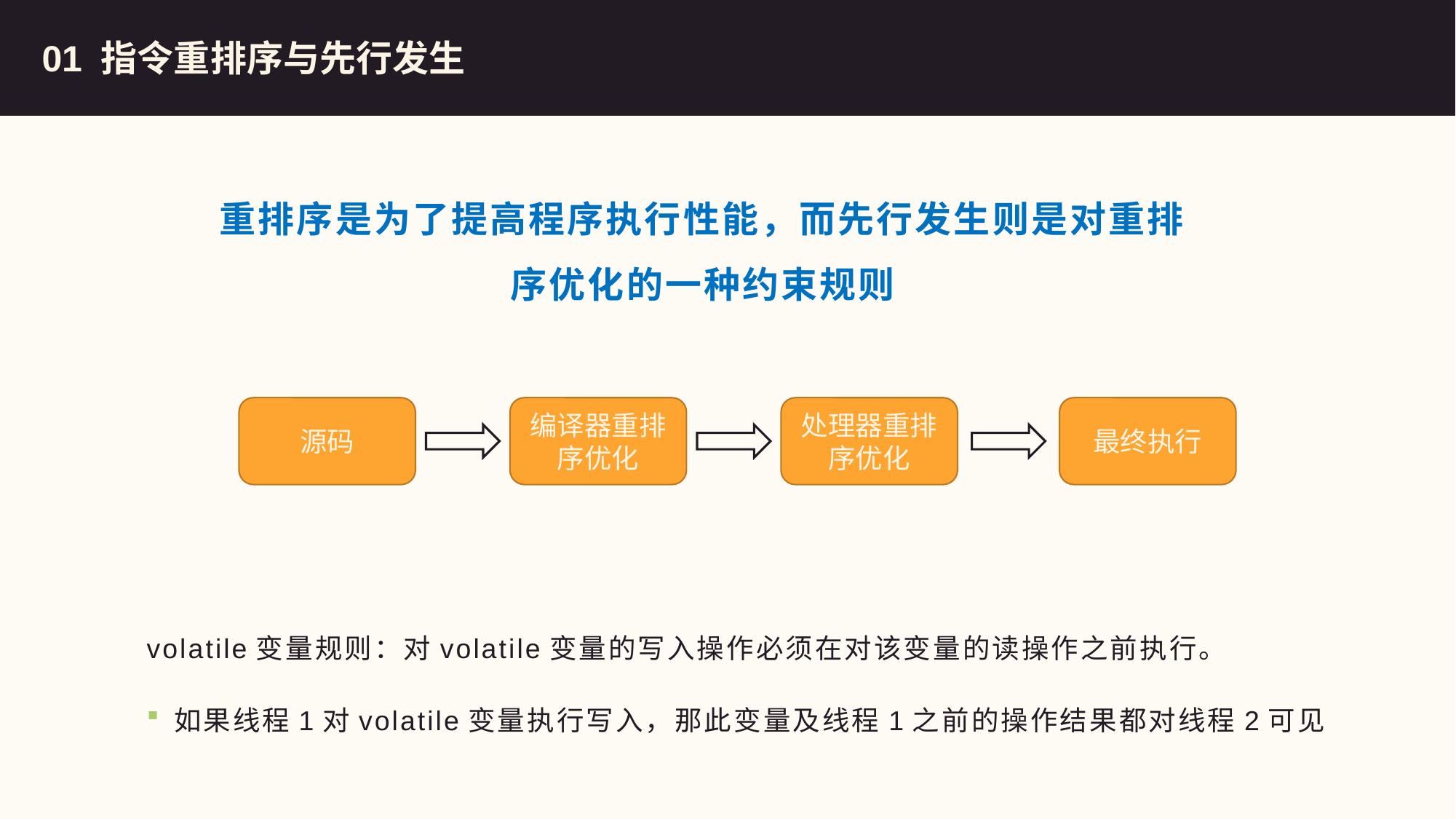

总结
01 指令重排序与先行发生
重排序是为了提高程序执行性能，而先行发生则是对重排序优化的一种约束规则
源码
编译器重排序优化
处理器重排序优化
最终执行

volatile变量规则：对volatile变量的写入操作必须在对该变量的读操作之前执行。
如果线程1对volatile变量执行写入，那此变量及线程1之前的操作结果都对线程2可见